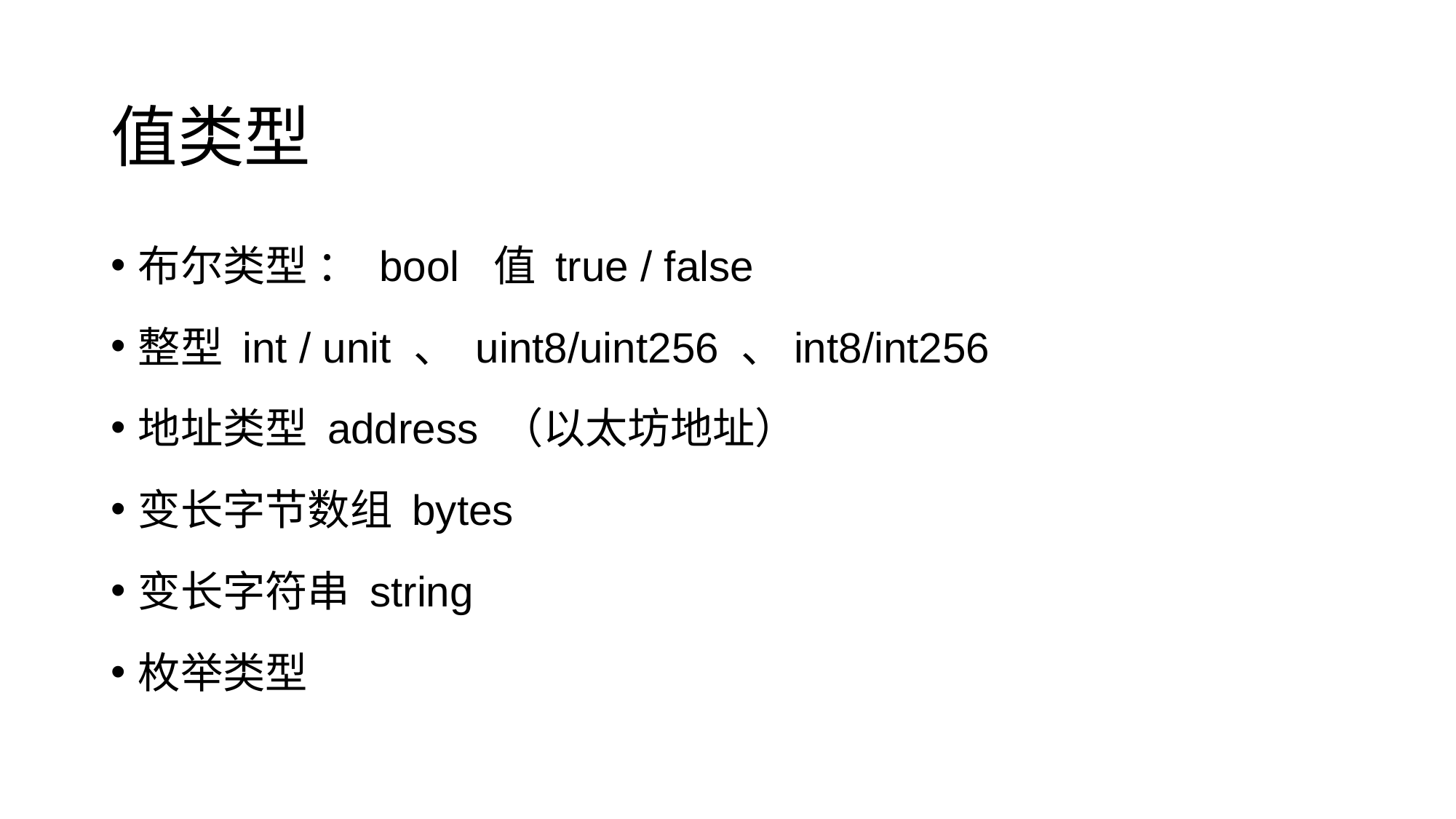

# 值类型
布尔类型 ： bool  值 true / false
整型 int / unit 、 uint8/uint256 、int8/int256
地址类型 address （以太坊地址）
变长字节数组 bytes
变长字符串 string
枚举类型